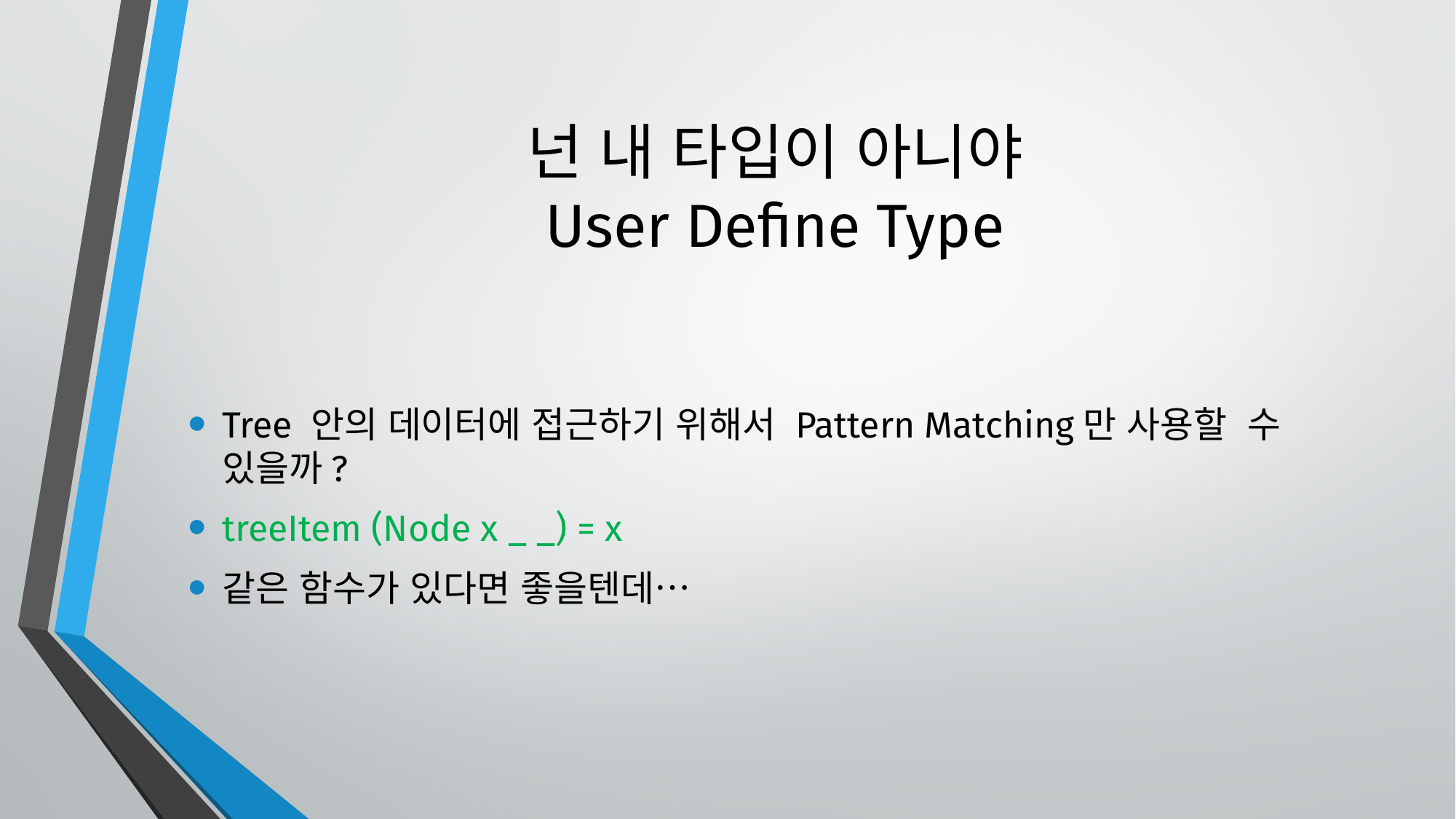

# 넌 내 타입이 아니야 User Define Type
Tree 안의 데이터에 접근하기 위해서 Pattern Matching만 사용할  수 있을까?
treeItem (Node x _ _) = x
같은 함수가 있다면 좋을텐데…